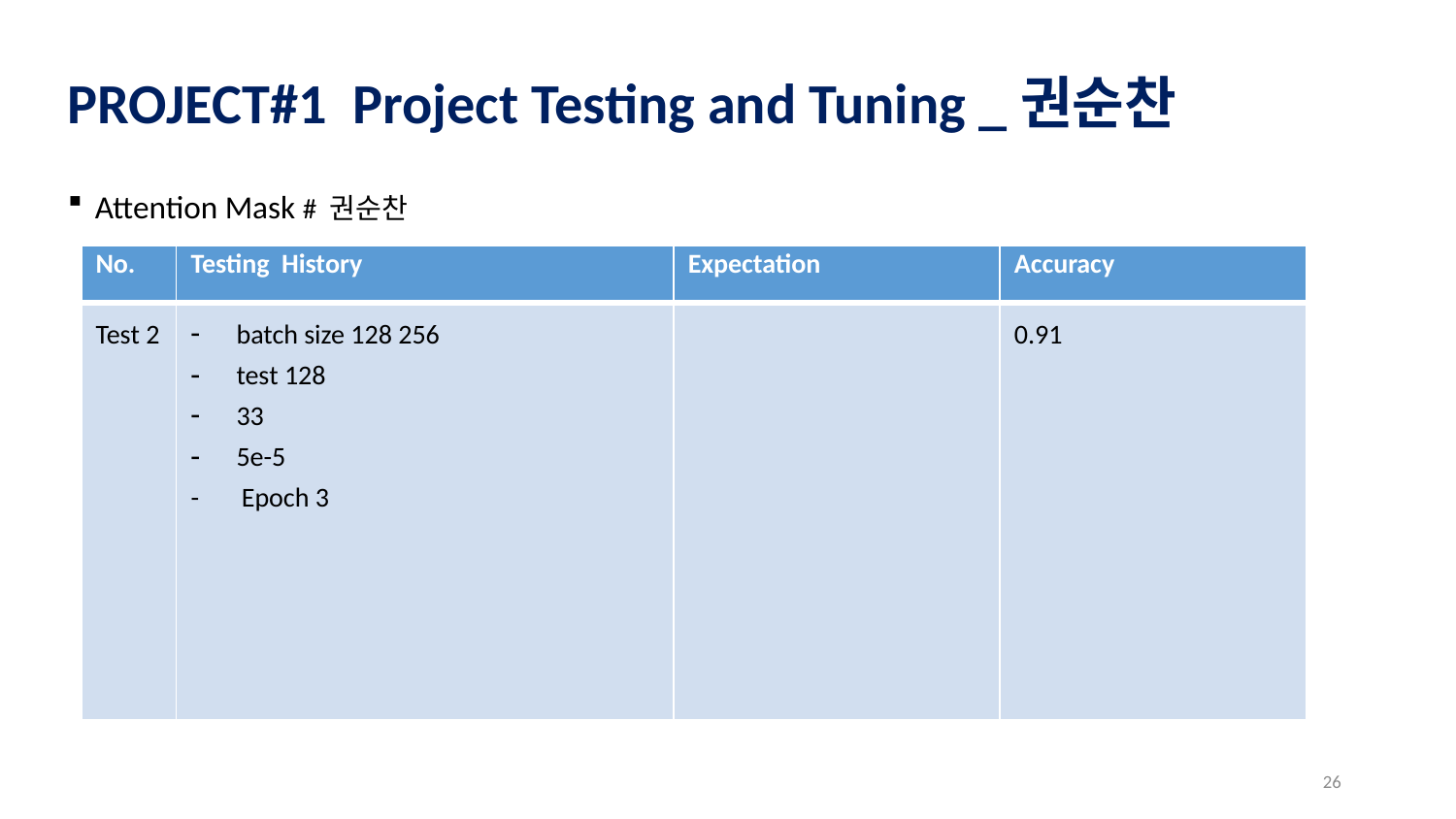

PROJECT#1  Project Testing and Tuning _권순찬
Attention Mask # 권순찬

| No. | Testing History | Expectation | Accuracy |
| --- | --- | --- | --- |
| Test 2 | batch size 128 256 test 128 33 5e-5 - Epoch 3 |  | 0.91 |
26